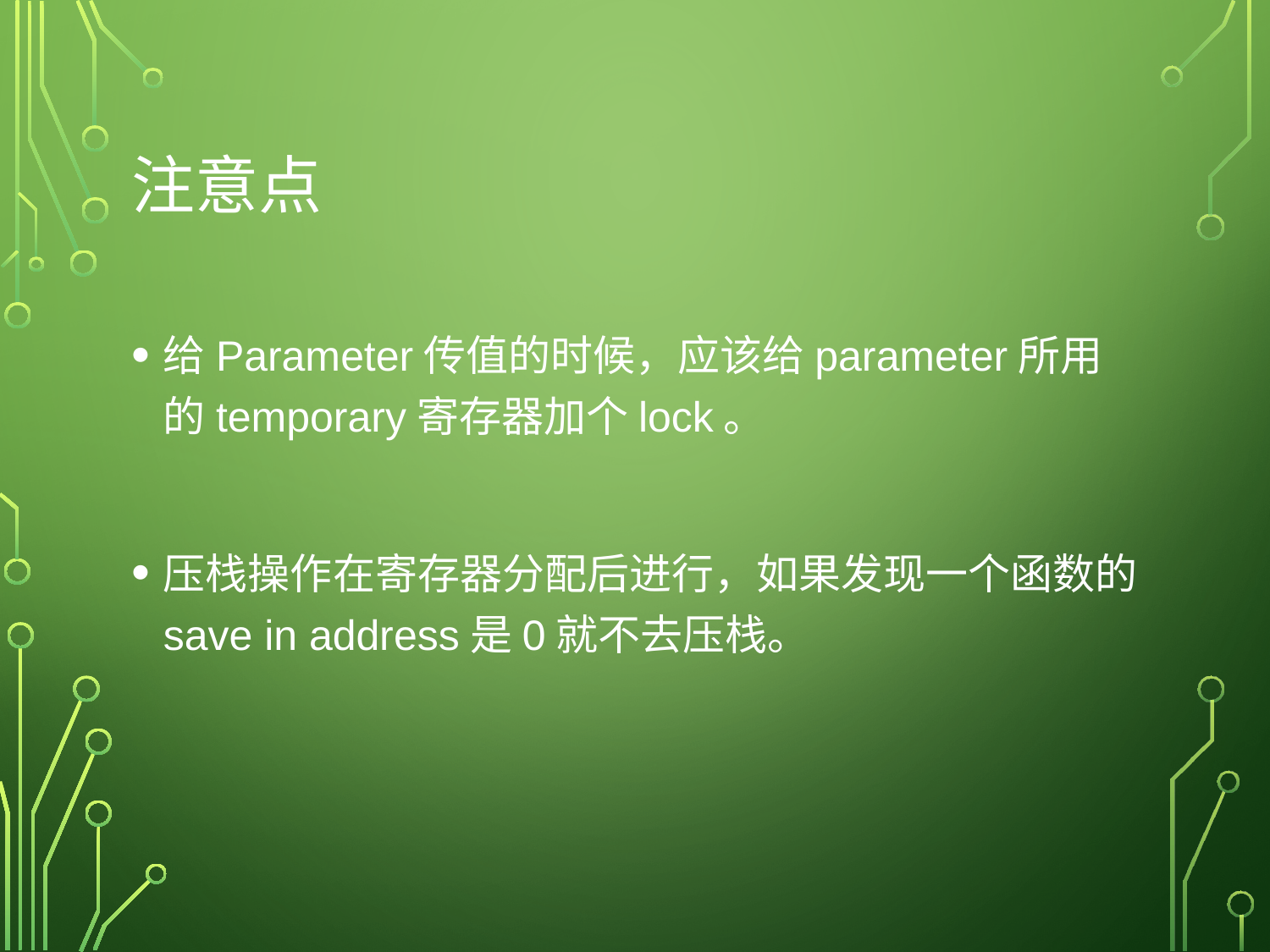

# 注意点
给Parameter传值的时候，应该给parameter所用的temporary寄存器加个lock。

压栈操作在寄存器分配后进行，如果发现一个函数的save in address是0就不去压栈。